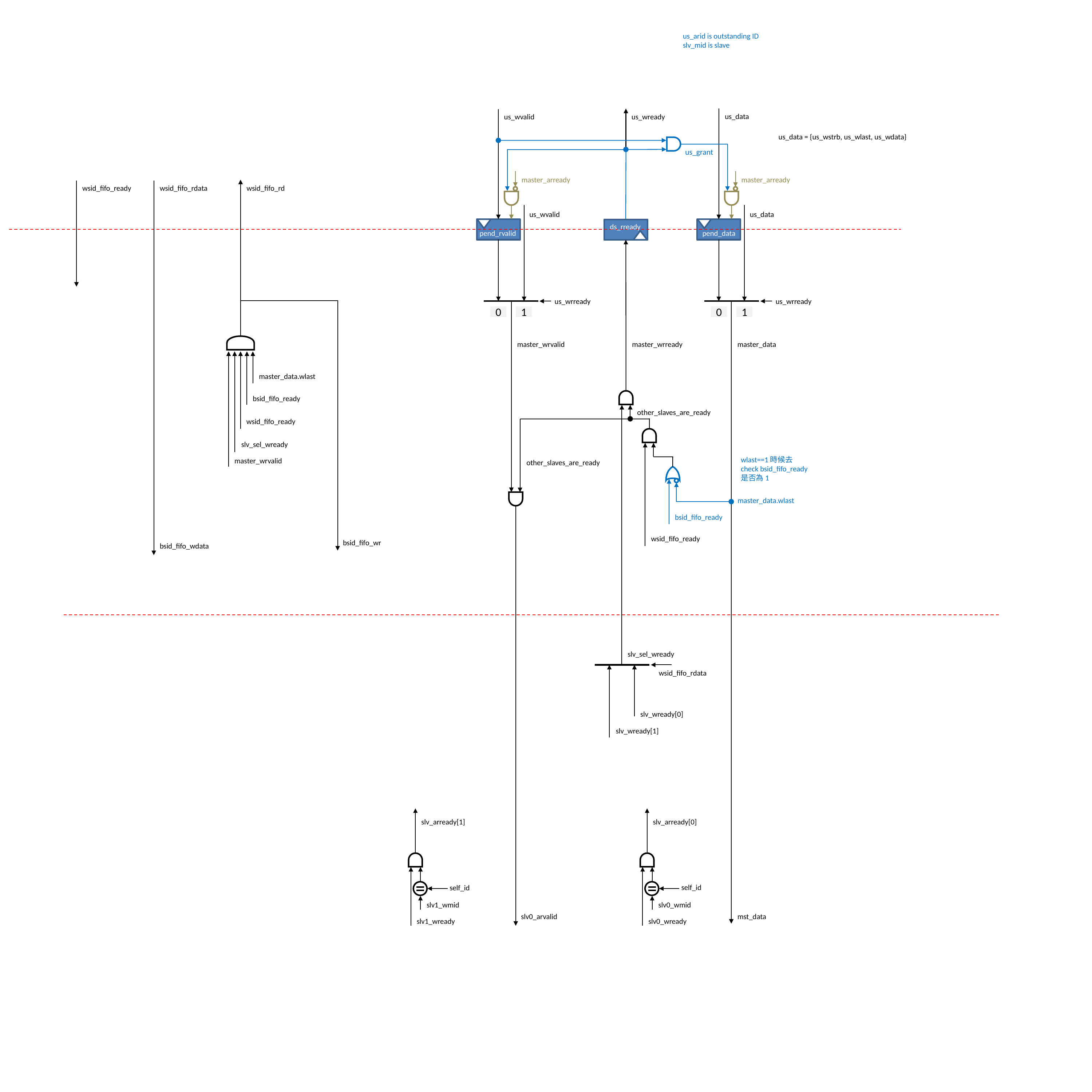

us_arid is outstanding ID
slv_mid is slave
us_data
us_wvalid
us_wready
us_data = {us_wstrb, us_wlast, us_wdata}

us_grant

master_arready
master_arready
wsid_fifo_ready
wsid_fifo_rdata
wsid_fifo_rd

us_wvalid
us_data

ds_rready

pend_rvalid
pend_data
us_wrready
us_wrready
0
1
0
1

master_wrvalid
master_wrready
master_data
master_data.wlast

bsid_fifo_ready
other_slaves_are_ready
wsid_fifo_ready

slv_sel_wready
wlast==1時候去check bsid_fifo_ready是否為1
master_wrvalid
other_slaves_are_ready

master_data.wlast

bsid_fifo_ready
wsid_fifo_ready
bsid_fifo_wr
bsid_fifo_wdata
slv_sel_wready
wsid_fifo_rdata
slv_wready[0]
slv_wready[1]
slv_arready[1]
slv_arready[0]

self_id
self_id
slv1_wmid
slv0_wmid
slv0_arvalid
mst_data
slv1_wready
slv0_wready